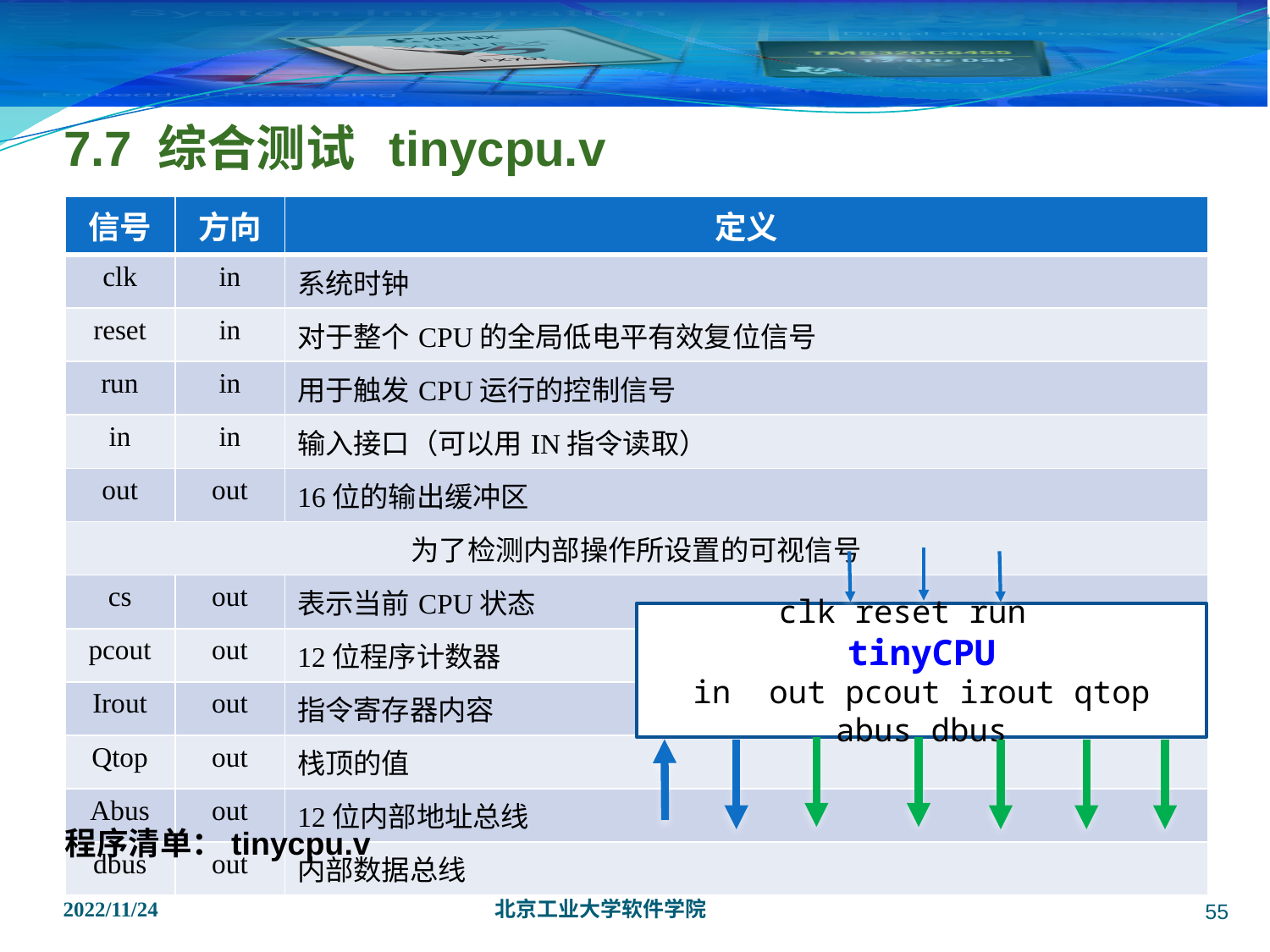

# 7.7 综合测试  tinycpu.v

| 信号 | 方向 | 定义 |
| --- | --- | --- |
| clk | in | 系统时钟 |
| reset | in | 对于整个CPU的全局低电平有效复位信号 |
| run | in | 用于触发CPU运行的控制信号 |
| in | in | 输入接口（可以用IN指令读取） |
| out | out | 16位的输出缓冲区 |
| 为了检测内部操作所设置的可视信号 |  |  |
| cs | out | 表示当前CPU状态 |
| pcout | out | 12位程序计数器 |
| Irout | out | 指令寄存器内容 |
| Qtop | out | 栈顶的值 |
| Abus | out | 12位内部地址总线 |
| dbus | out | 内部数据总线 |
clk reset run
tinyCPU
in  out pcout irout qtop abus dbus
程序清单：tinycpu.v